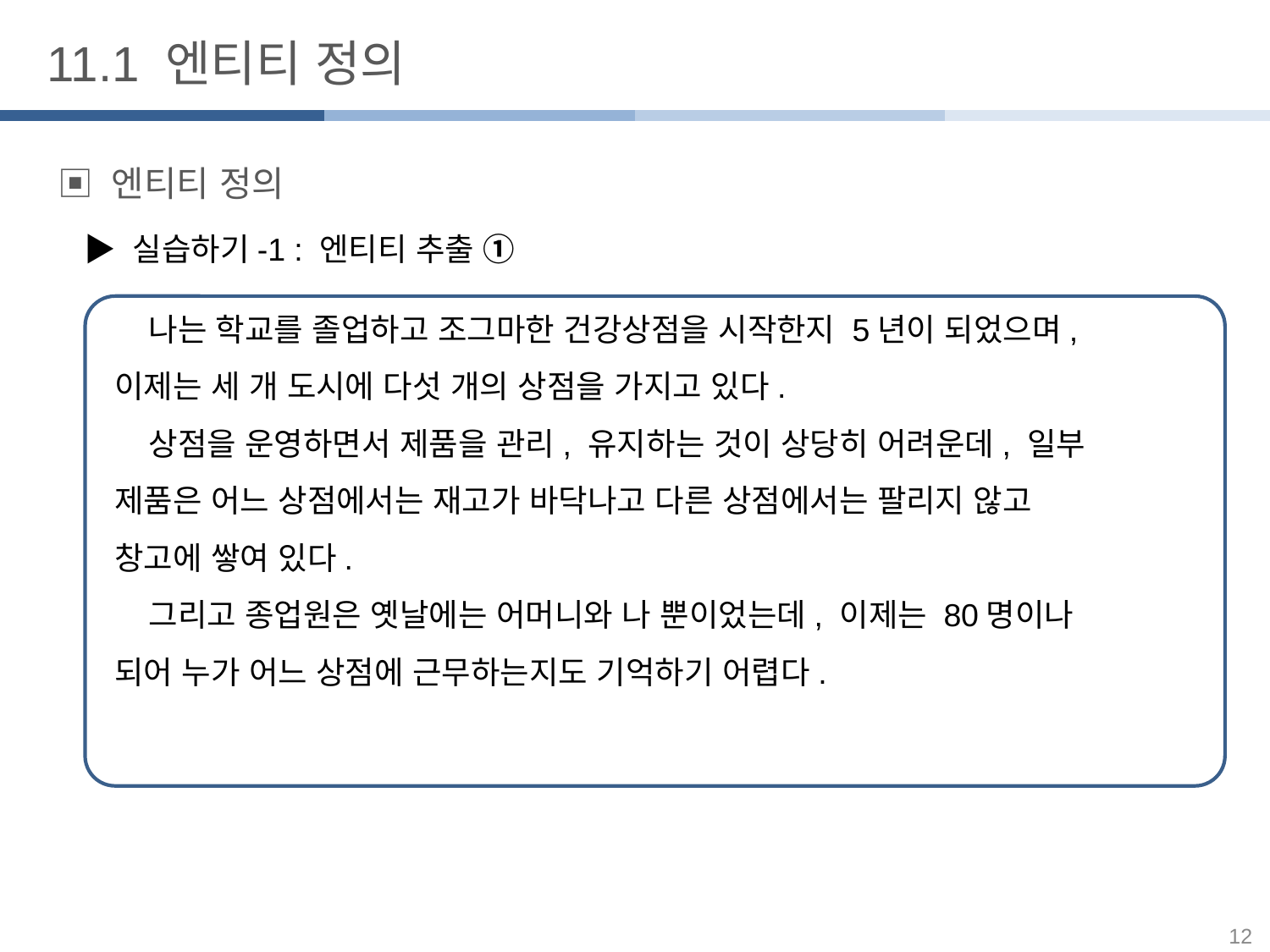

11.1 엔티티 정의
▣ 엔티티 정의
   ▶ 실습하기-1 : 엔티티 추출 ①

   나는 학교를 졸업하고 조그마한 건강상점을 시작한지 5년이 되었으며,
이제는 세 개 도시에 다섯 개의 상점을 가지고 있다.
   상점을 운영하면서 제품을 관리, 유지하는 것이 상당히 어려운데, 일부
제품은 어느 상점에서는 재고가 바닥나고 다른 상점에서는 팔리지 않고
창고에 쌓여 있다.
   그리고 종업원은 옛날에는 어머니와 나 뿐이었는데, 이제는 80명이나
되어 누가 어느 상점에 근무하는지도 기억하기 어렵다.

12